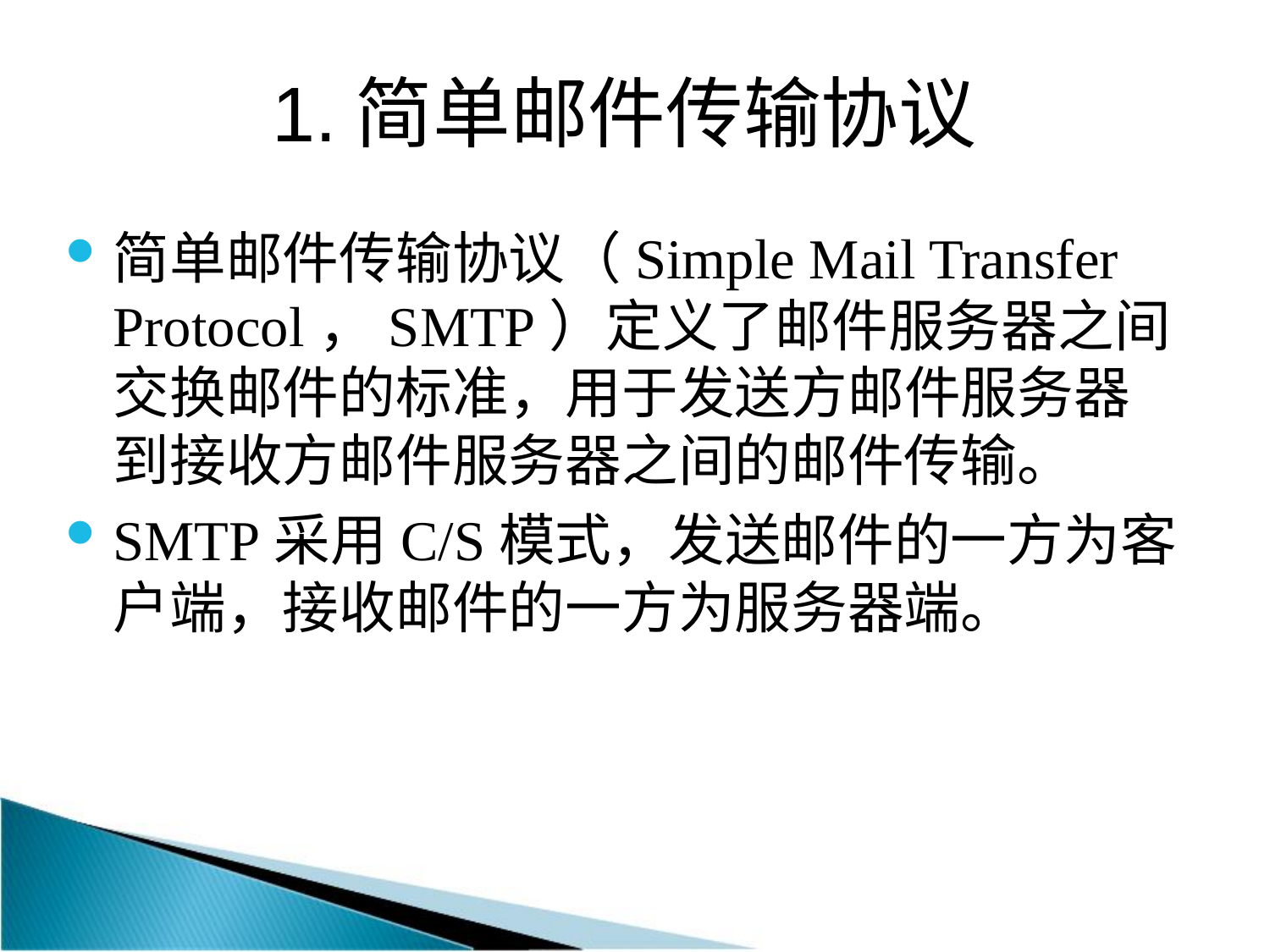

# 1.简单邮件传输协议
简单邮件传输协议（Simple Mail Transfer Protocol，SMTP）定义了邮件服务器之间交换邮件的标准，用于发送方邮件服务器到接收方邮件服务器之间的邮件传输。
SMTP采用C/S模式，发送邮件的一方为客户端，接收邮件的一方为服务器端。